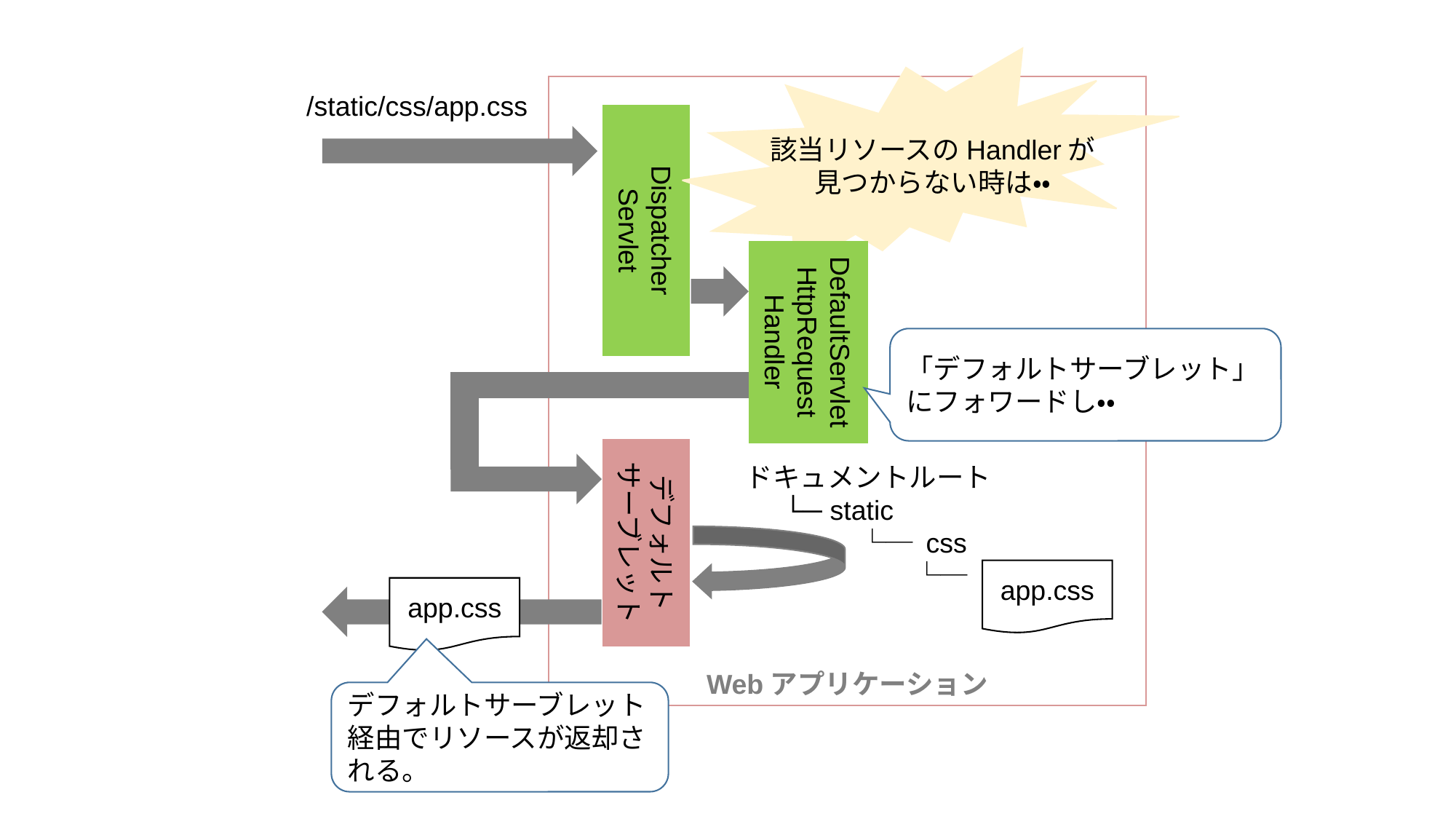

Webアプリケーション
/static/css/app.css
Dispatcher
Servlet
該当リソースのHandlerが
見つからない時は・・

DefaultServlet
HttpRequest
Handler

「デフォルトサーブレット」にフォワードし・・

デフォルト
サーブレット
ドキュメントルート
     └─ static
    　　　└─ css
    　　　　　└─

app.css
app.css

デフォルトサーブレット経由でリソースが返却される。